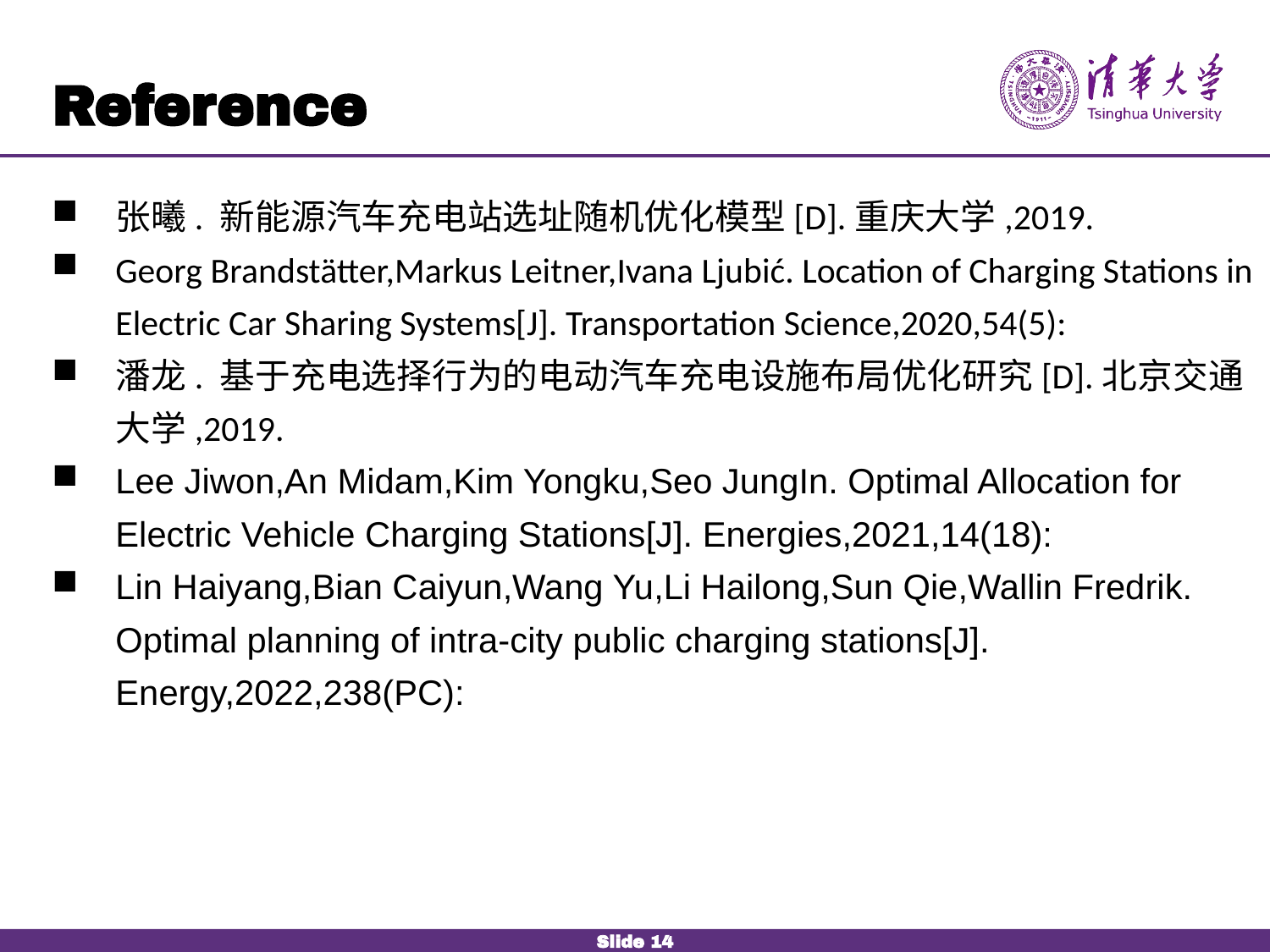

Reference
张曦. 新能源汽车充电站选址随机优化模型[D].重庆大学,2019.
Georg Brandstätter,Markus Leitner,Ivana Ljubić. Location of Charging Stations in Electric Car Sharing Systems[J]. Transportation Science,2020,54(5):
潘龙. 基于充电选择行为的电动汽车充电设施布局优化研究[D].北京交通大学,2019.
Lee Jiwon,An Midam,Kim Yongku,Seo JungIn. Optimal Allocation for Electric Vehicle Charging Stations[J]. Energies,2021,14(18):
Lin Haiyang,Bian Caiyun,Wang Yu,Li Hailong,Sun Qie,Wallin Fredrik. Optimal planning of intra-city public charging stations[J]. Energy,2022,238(PC):
Slide 14